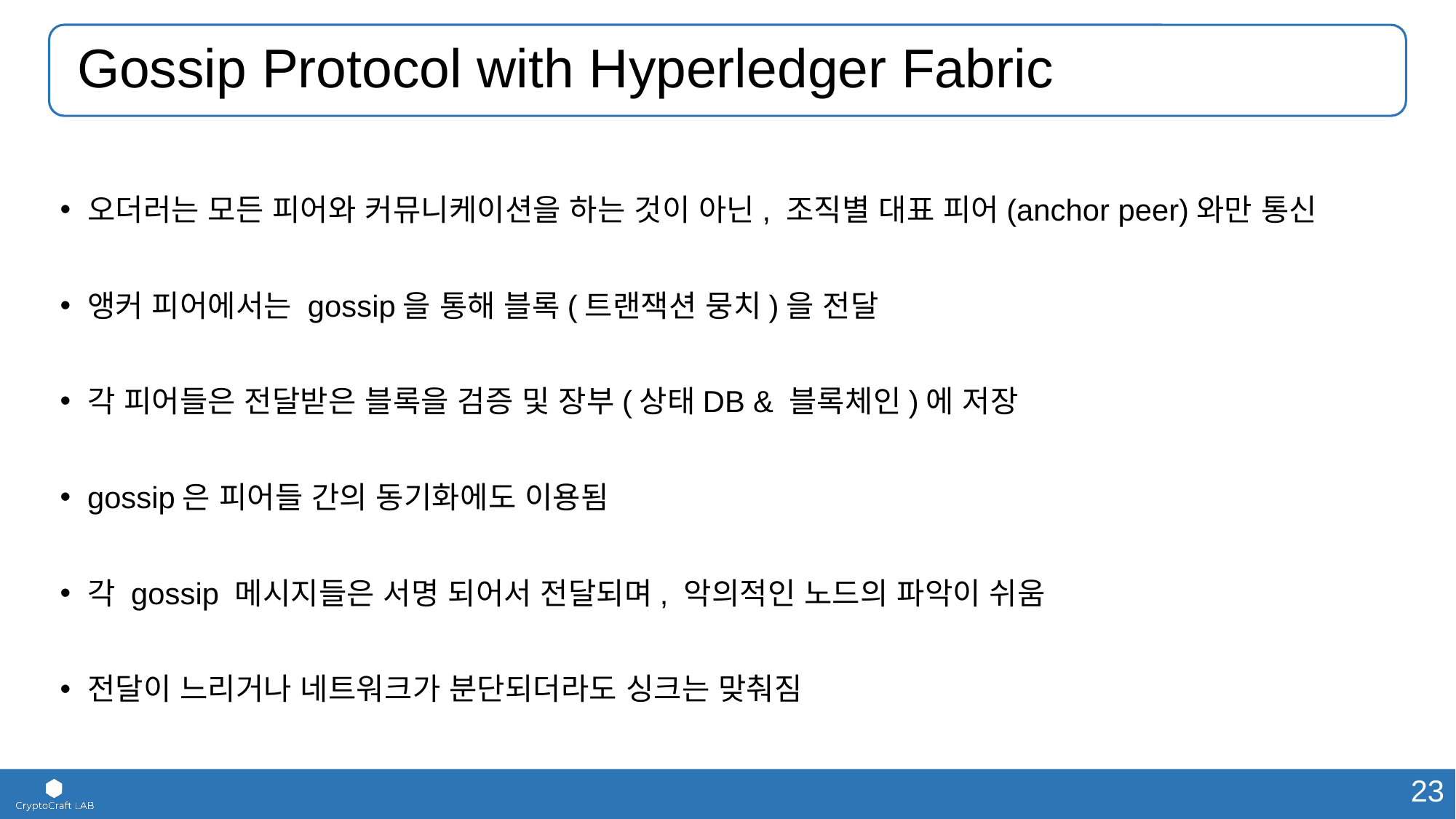

# Gossip Protocol with Hyperledger Fabric

오더러는 모든 피어와 커뮤니케이션을 하는 것이 아닌, 조직별 대표 피어(anchor peer)와만 통신

앵커 피어에서는 gossip을 통해 블록(트랜잭션 뭉치)을 전달

각 피어들은 전달받은 블록을 검증 및 장부(상태DB & 블록체인)에 저장

gossip은 피어들 간의 동기화에도 이용됨

각 gossip 메시지들은 서명 되어서 전달되며, 악의적인 노드의 파악이 쉬움

전달이 느리거나 네트워크가 분단되더라도 싱크는 맞춰짐